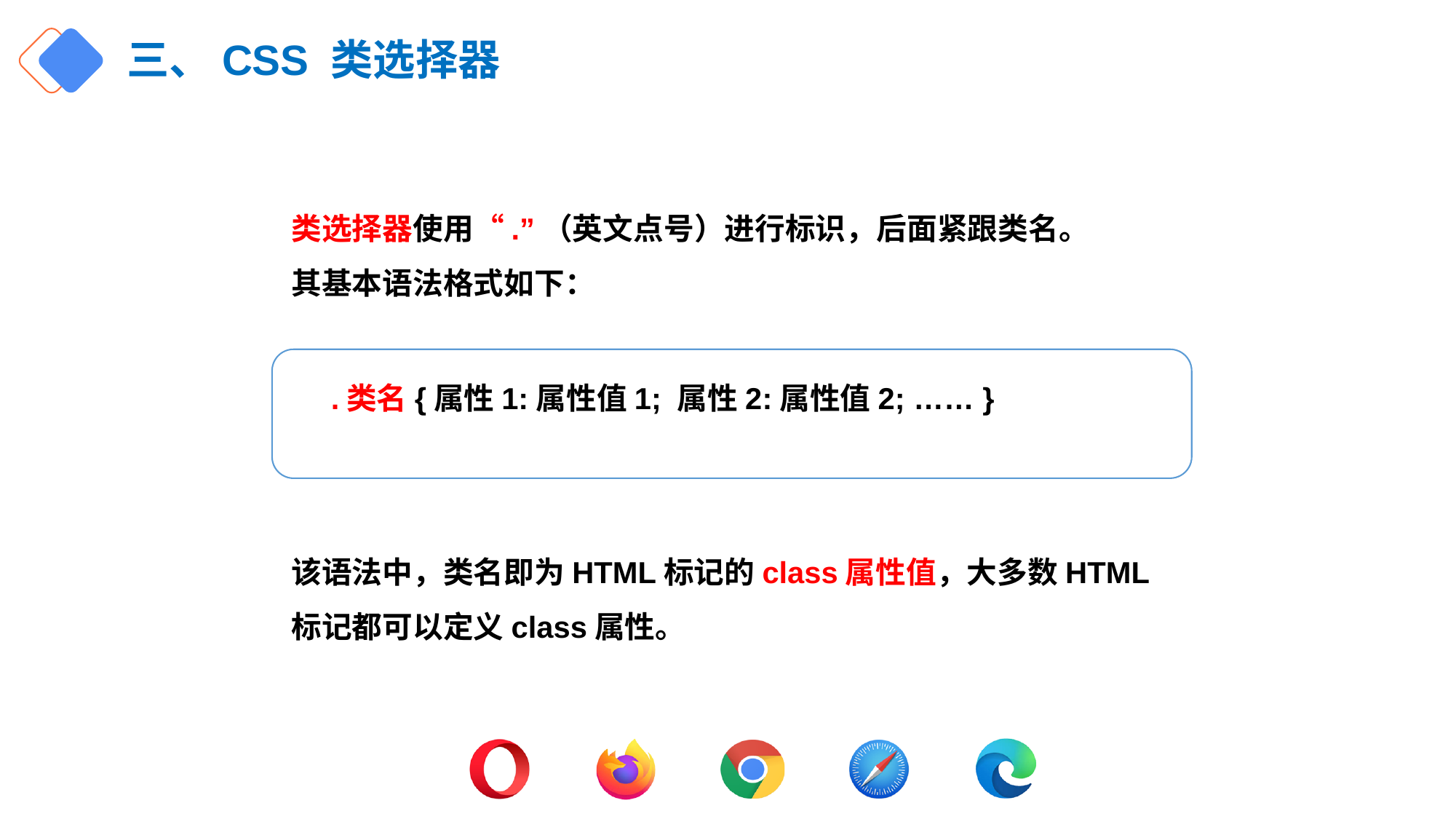

# 三、CSS 类选择器
类选择器使用“.”（英文点号）进行标识，后面紧跟类名。
其基本语法格式如下：
     .类名{属性1:属性值1; 属性2:属性值2; …… }

该语法中，类名即为HTML标记的class属性值，大多数HTML标记都可以定义class属性。